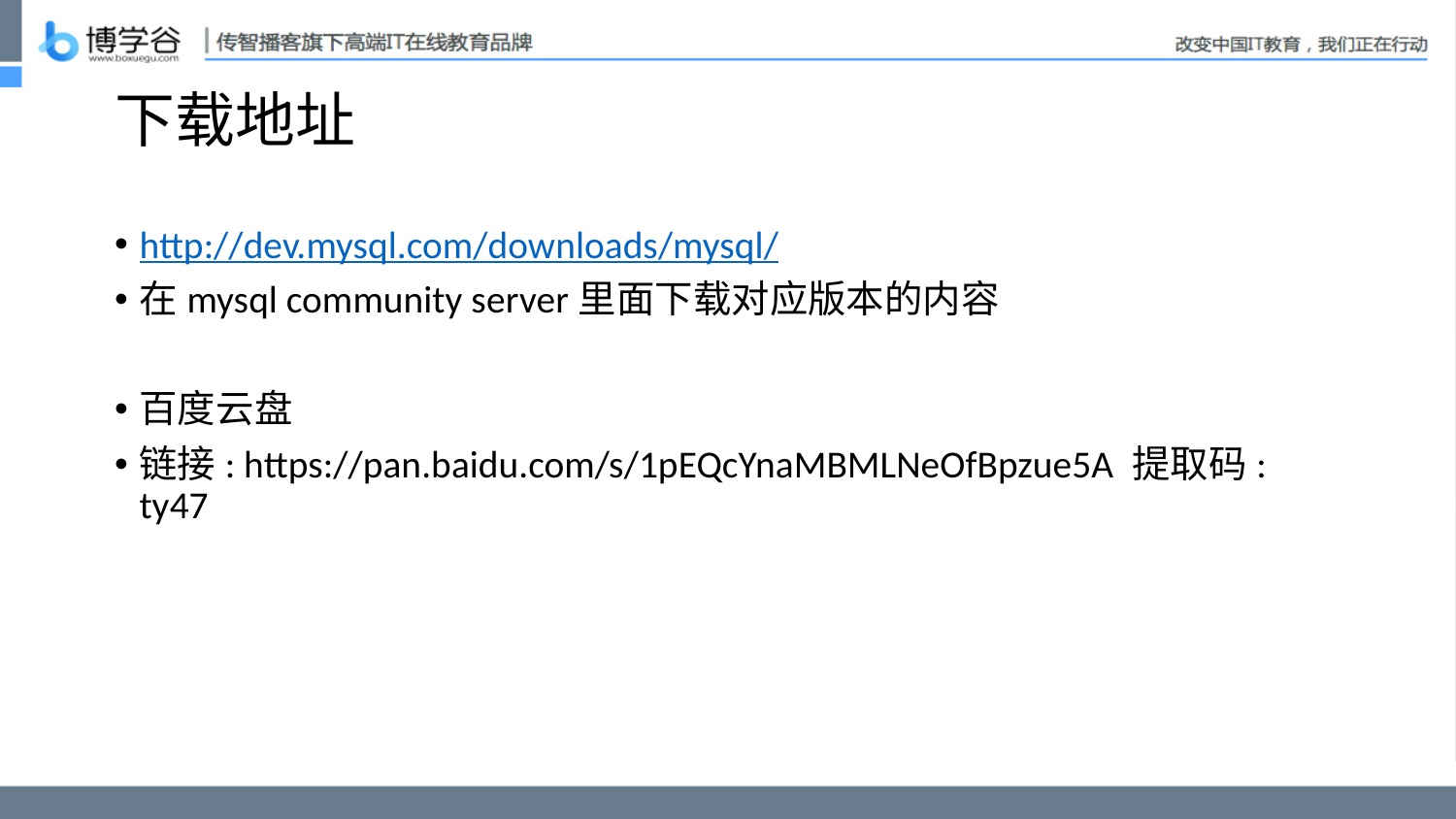

# 下载地址
http://dev.mysql.com/downloads/mysql/
在mysql community server里面下载对应版本的内容

百度云盘
链接: https://pan.baidu.com/s/1pEQcYnaMBMLNeOfBpzue5A 提取码: ty47